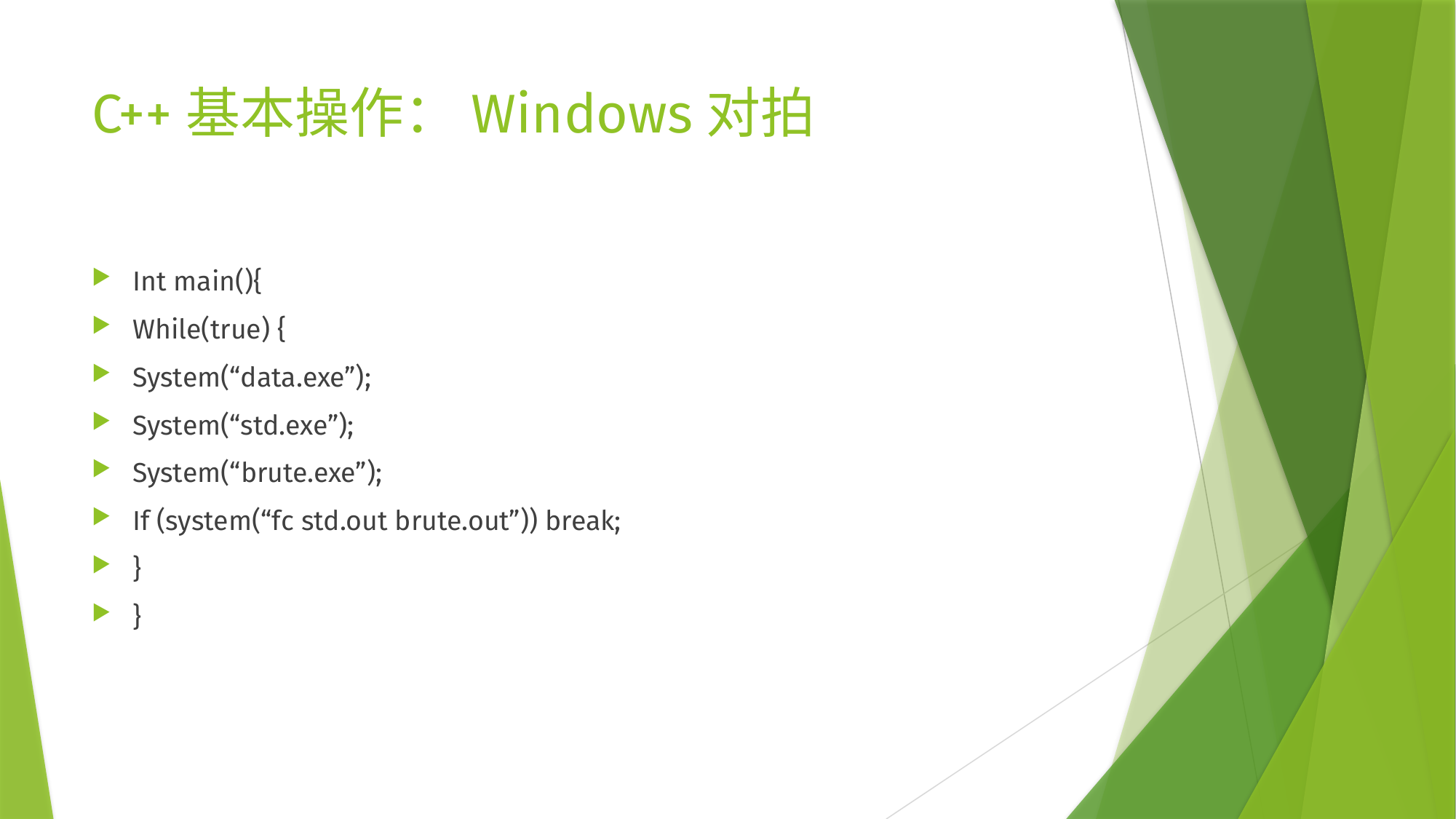

# C++基本操作：Windows对拍
Int main(){
While(true) {
System(“data.exe”);
System(“std.exe”);
System(“brute.exe”);
If (system(“fc std.out brute.out”)) break;
}
}